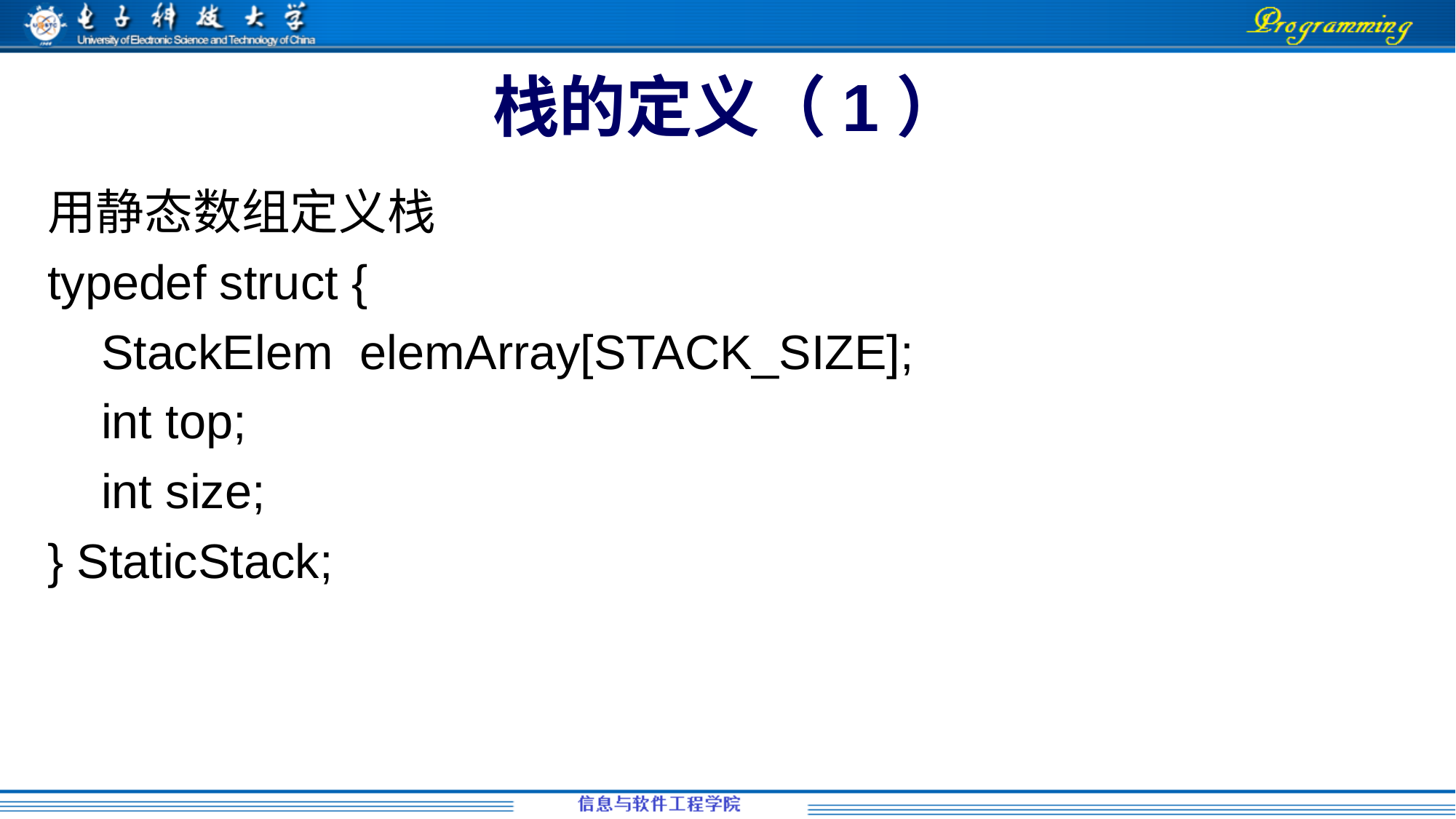

# 栈的定义（1）
用静态数组定义栈
typedef struct {
    StackElem  elemArray[STACK_SIZE];
    int top;
    int size;
} StaticStack;